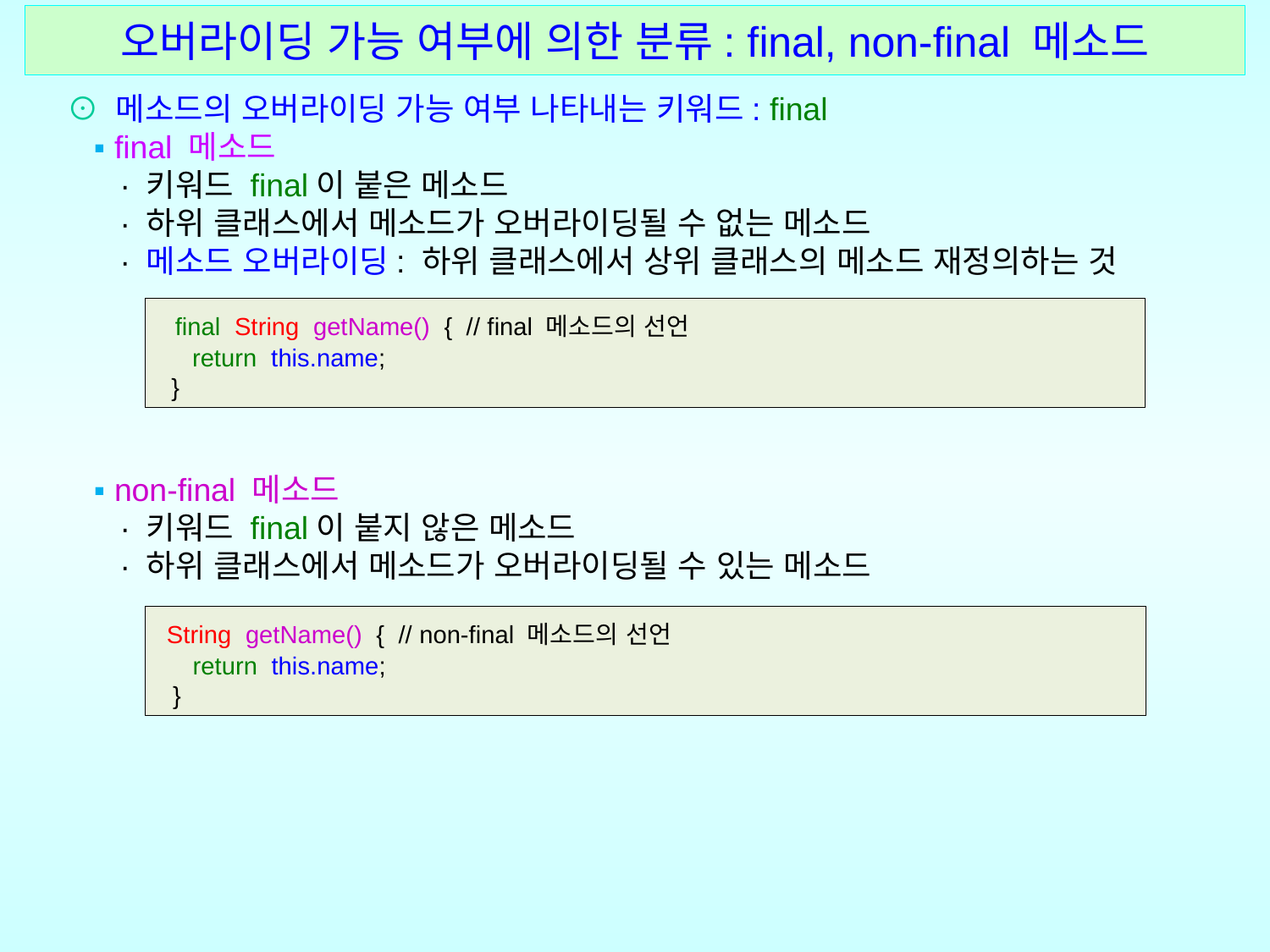

# 오버라이딩 가능 여부에 의한 분류: final, non-final 메소드
⊙ 메소드의 오버라이딩 가능 여부 나타내는 키워드: final
   ▪ final 메소드
      ∙ 키워드 final이 붙은 메소드
      ∙ 하위 클래스에서 메소드가 오버라이딩될 수 없는 메소드
      ∙ 메소드 오버라이딩: 하위 클래스에서 상위 클래스의 메소드 재정의하는 것

   ▪ non-final 메소드
      ∙ 키워드 final이 붙지 않은 메소드
      ∙ 하위 클래스에서 메소드가 오버라이딩될 수 있는 메소드

  final  String  getName()  {  // final 메소드의 선언
     return  this.name;
  }
 String  getName()  {  // non-final 메소드의 선언
     return  this.name;
}